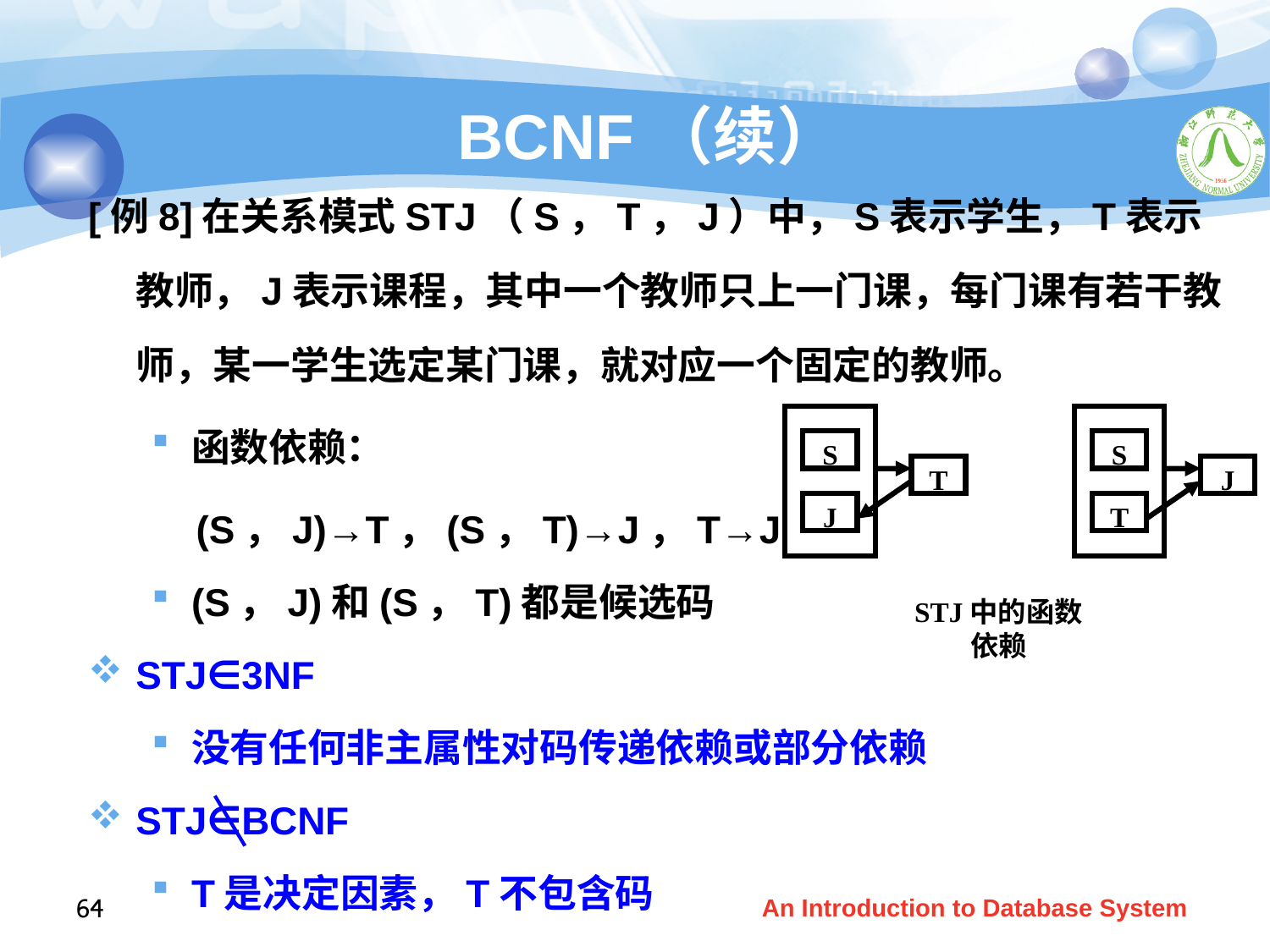

# BCNF（续）
[例8]在关系模式STJ（S，T，J）中，S表示学生，T表示教师，J表示课程，其中一个教师只上一门课，每门课有若干教师，某一学生选定某门课，就对应一个固定的教师。
函数依赖：
          (S，J)→T，(S，T)→J，T→J
(S，J)和(S，T)都是候选码
STJ∈3NF
没有任何非主属性对码传递依赖或部分依赖
STJ∈BCNF
T是决定因素，T不包含码

S
S
T

J
T
STJ中的函数依赖
J

64
An Introduction to Database System